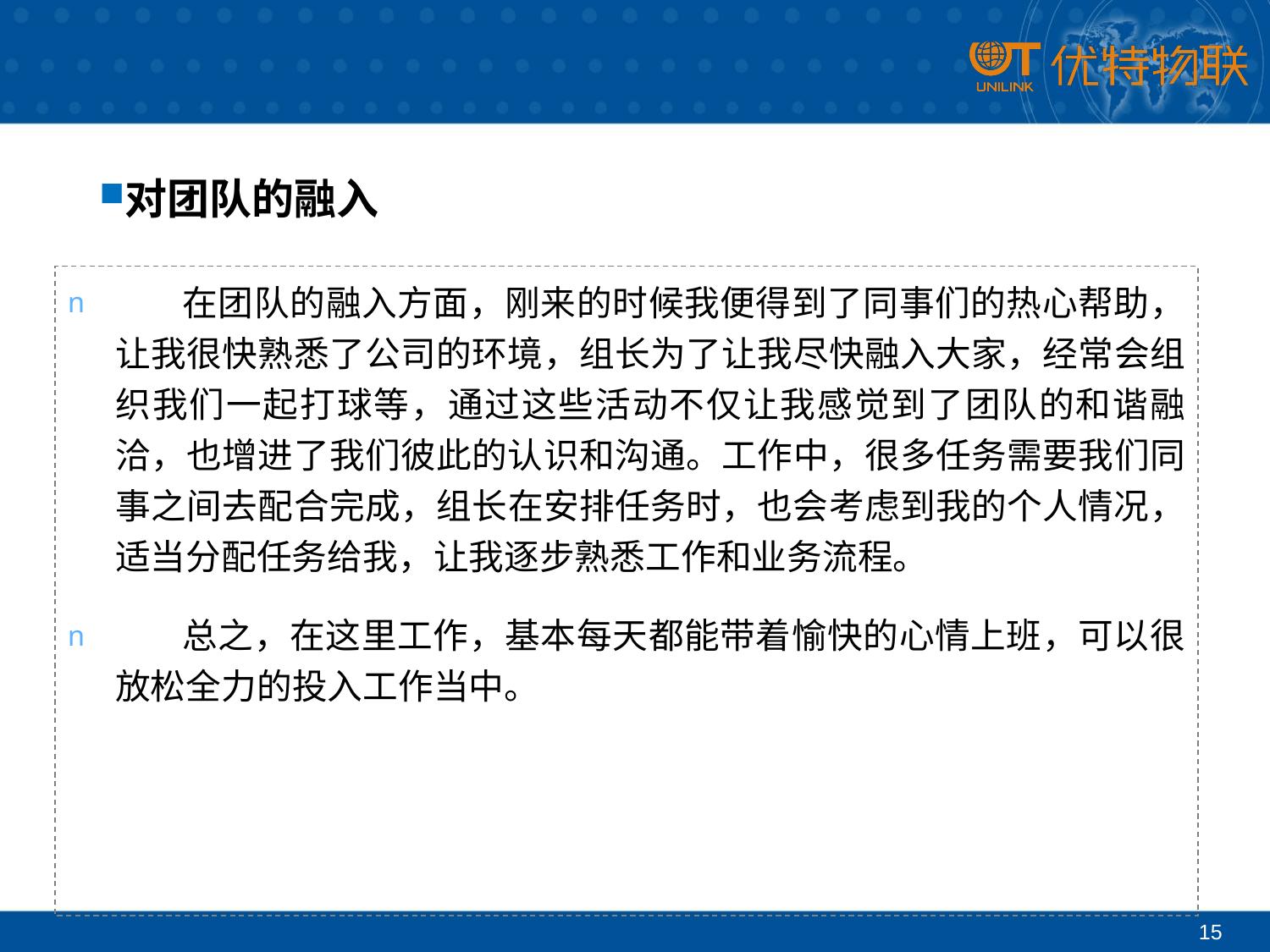

#
对团队的融入
       在团队的融入方面，刚来的时候我便得到了同事们的热心帮助，让我很快熟悉了公司的环境，组长为了让我尽快融入大家，经常会组织我们一起打球等，通过这些活动不仅让我感觉到了团队的和谐融洽，也增进了我们彼此的认识和沟通。工作中，很多任务需要我们同事之间去配合完成，组长在安排任务时，也会考虑到我的个人情况，适当分配任务给我，让我逐步熟悉工作和业务流程。
       总之，在这里工作，基本每天都能带着愉快的心情上班，可以很放松全力的投入工作当中。
15